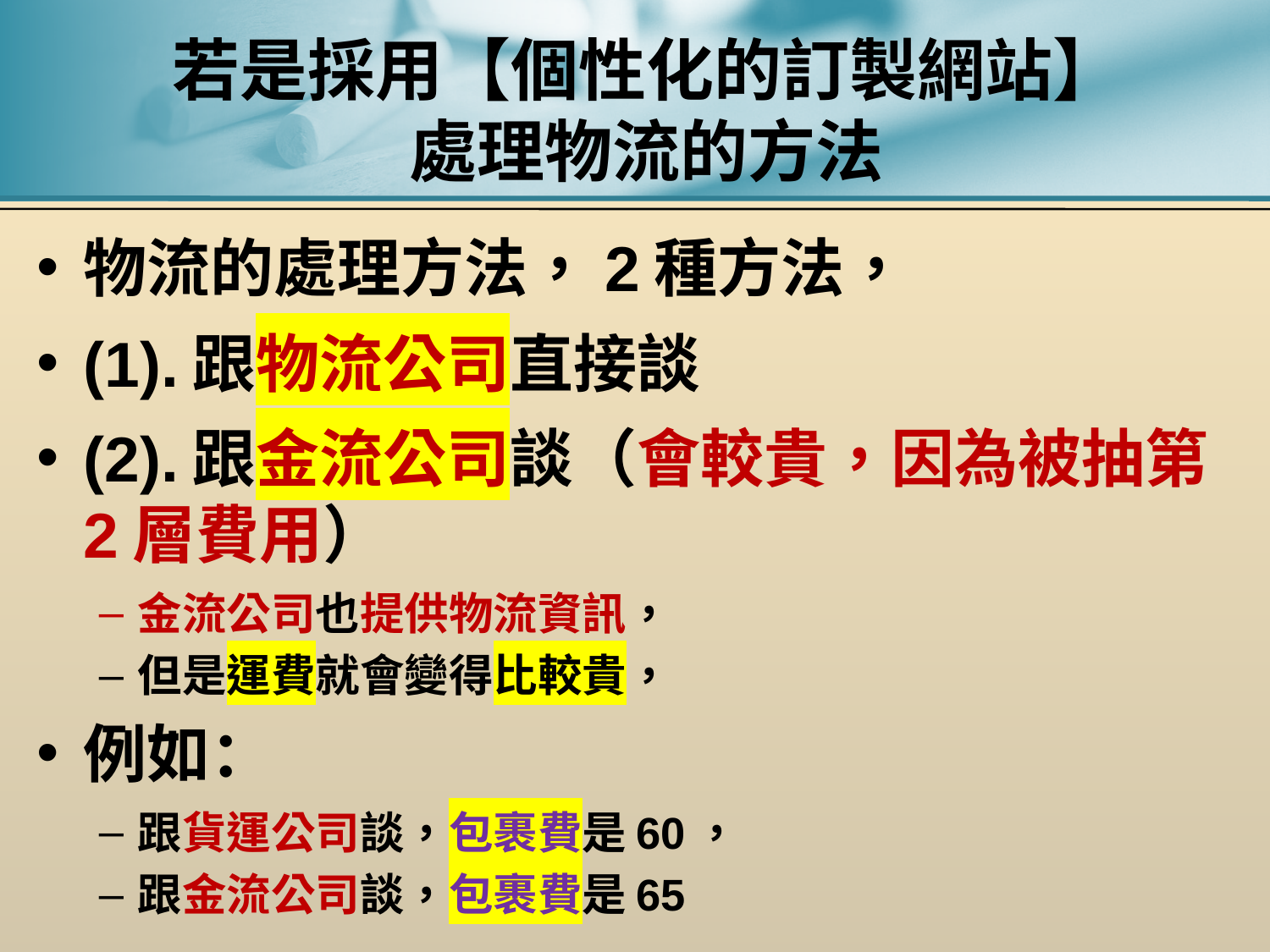

# 若是採用【個性化的訂製網站】 處理物流的方法
物流的處理方法，2種方法，
(1).跟物流公司直接談
(2).跟金流公司談（會較貴，因為被抽第2層費用）
金流公司也提供物流資訊，
但是運費就會變得比較貴，
例如：
跟貨運公司談，包裹費是60，
跟金流公司談，包裹費是65